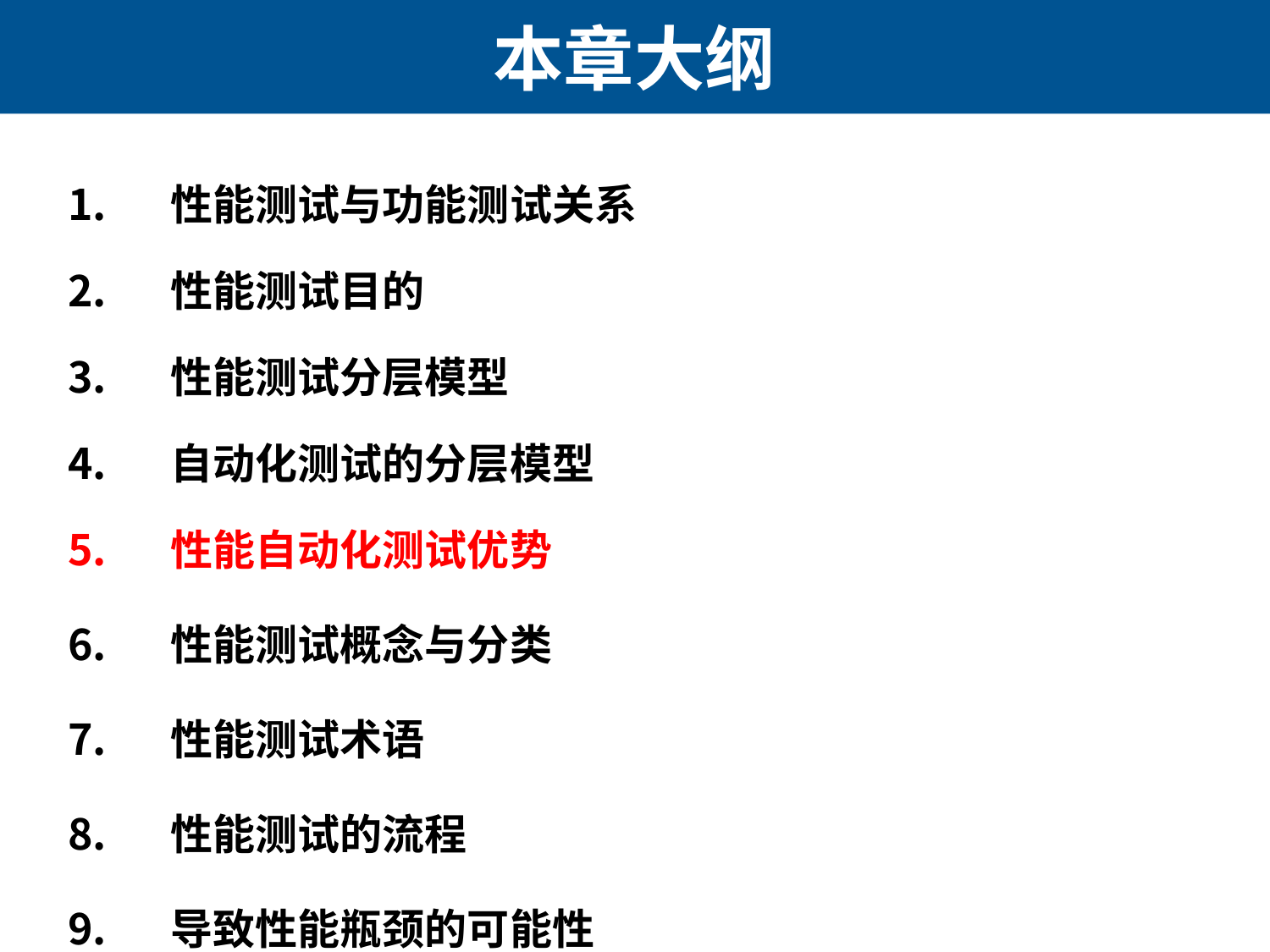

# 本章大纲
性能测试与功能测试关系
性能测试目的
性能测试分层模型
自动化测试的分层模型
性能自动化测试优势
性能测试概念与分类
性能测试术语
性能测试的流程
导致性能瓶颈的可能性